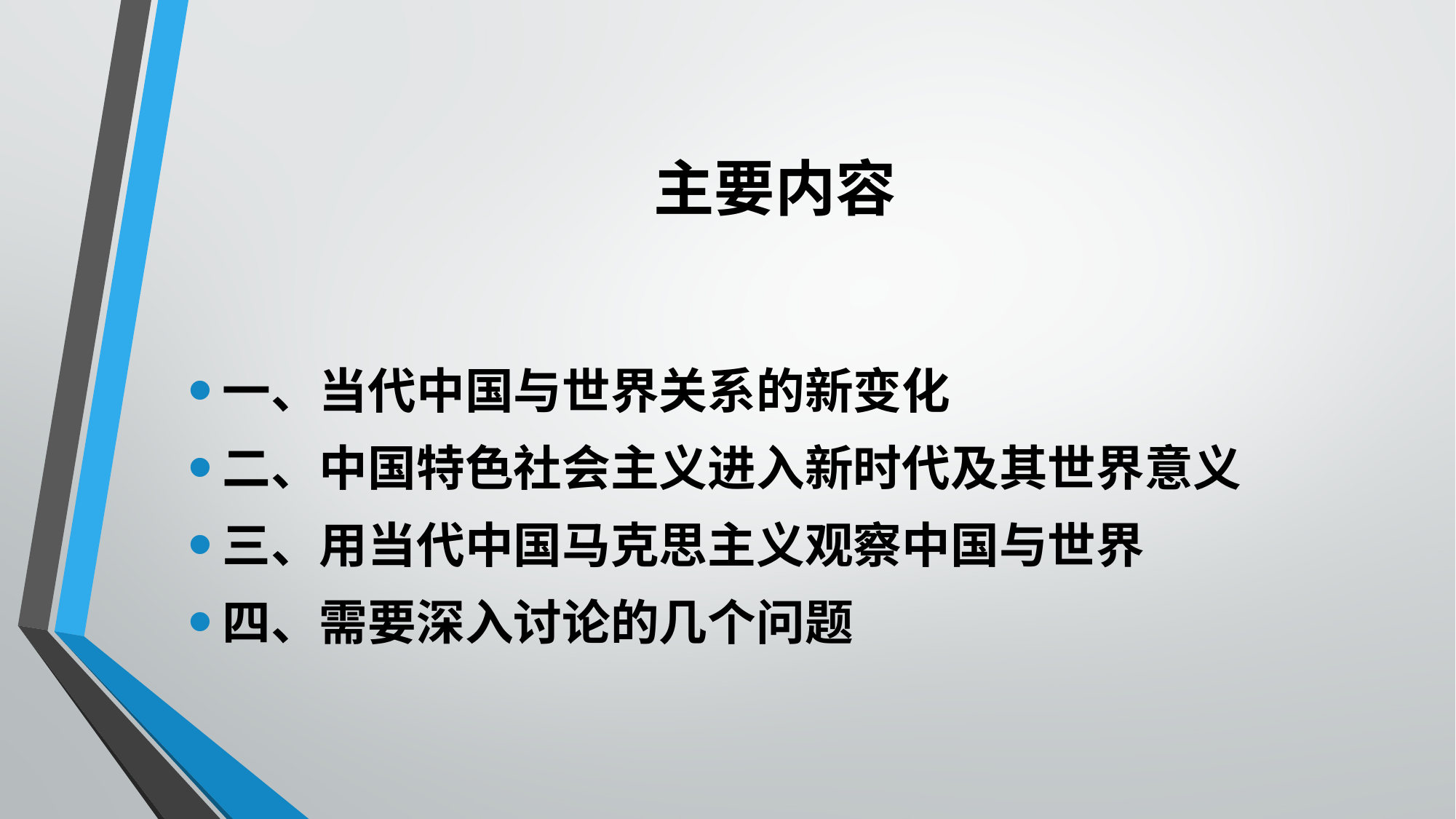

# 主要内容
一、当代中国与世界关系的新变化
二、中国特色社会主义进入新时代及其世界意义
三、用当代中国马克思主义观察中国与世界
四、需要深入讨论的几个问题